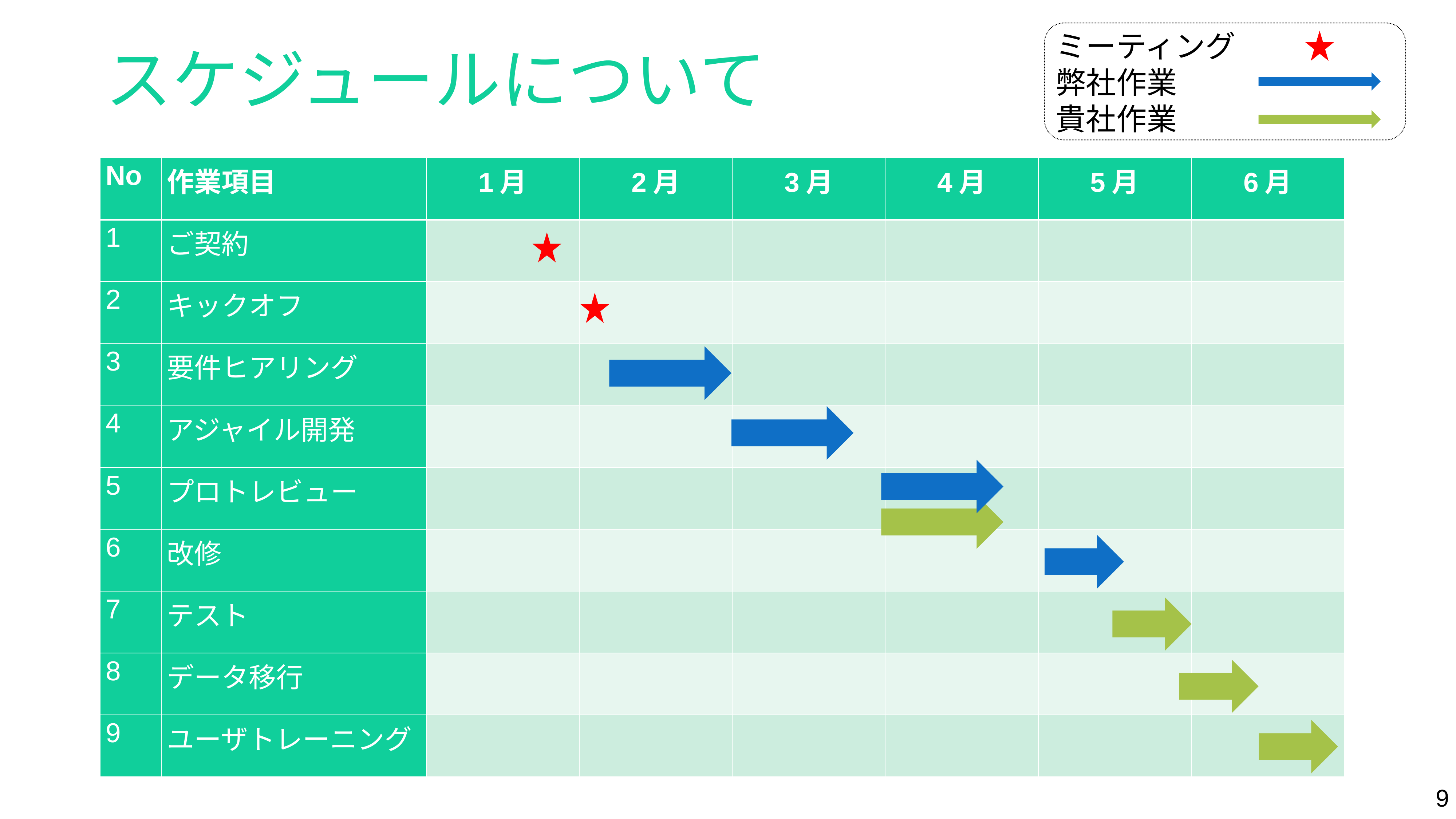

ミーティング
弊社作業
貴社作業

# スケジュールについて

| No | 作業項目 | 1月 | 2月 | 3月 | 4月 | 5月 | 6月 |
| --- | --- | --- | --- | --- | --- | --- | --- |
| 1 | ご契約 |  |  |  |  |  |  |
| 2 | キックオフ |  |  |  |  |  |  |
| 3 | 要件ヒアリング |  |  |  |  |  |  |
| 4 | アジャイル開発 |  |  |  |  |  |  |
| 5 | プロトレビュー |  |  |  |  |  |  |
| 6 | 改修 |  |  |  |  |  |  |
| 7 | テスト |  |  |  |  |  |  |
| 8 | データ移行 |  |  |  |  |  |  |
| 9 | ユーザトレーニング |  |  |  |  |  |  |

9